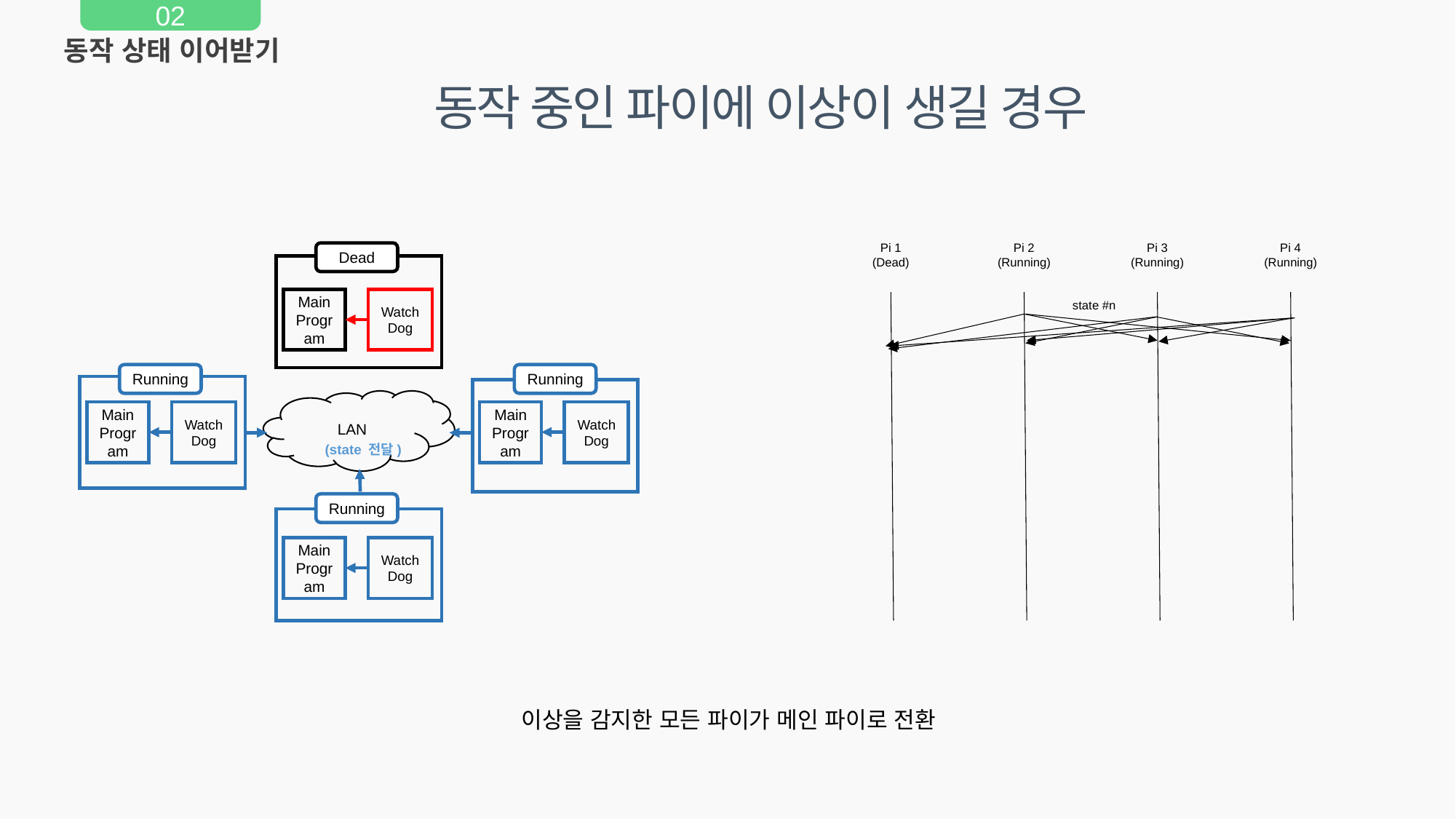

02
동작 상태 이어받기
동작 중인 파이에 이상이 생길 경우
Pi 1
(Dead)
Pi 2
(Running)
Pi 3
(Running)
Pi 4
(Running)
Dead

Main
Program
WatchDog
state #n
Running
Running

LAN
Main
Program
WatchDog
Main
Program
WatchDog
(state 전달)
Running

Main
Program
WatchDog
이상을 감지한 모든 파이가 메인 파이로 전환